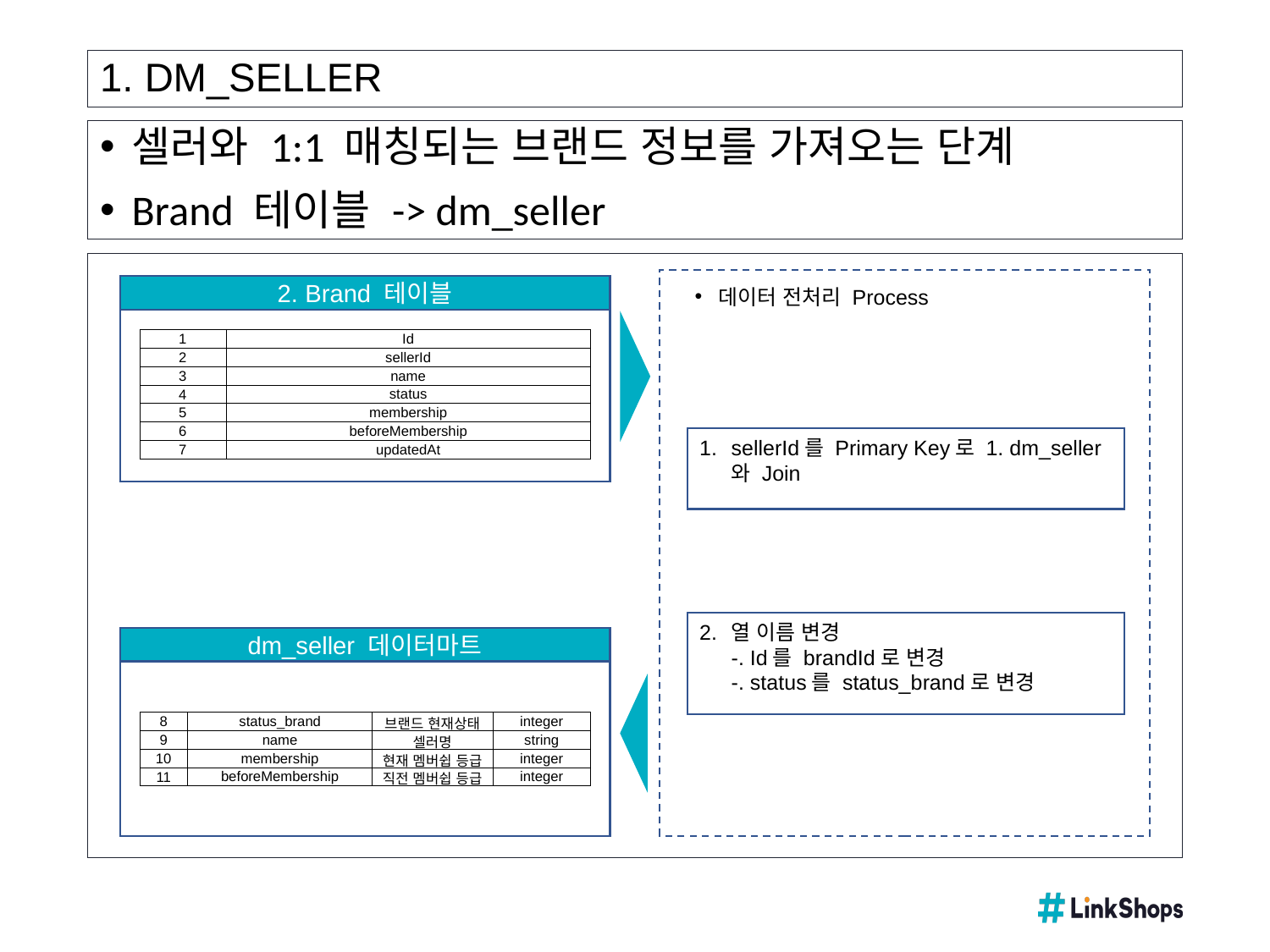

# 1. DM_SELLER
셀러와 1:1 매칭되는 브랜드 정보를 가져오는 단계
Brand 테이블 -> dm_seller

2. Brand 테이블
데이터 전처리 Process

| 1 | Id |
| --- | --- |
| 2 | sellerId |
| 3 | name |
| 4 | status |
| 5 | membership |
| 6 | beforeMembership |
| 7 | updatedAt |

sellerId를 Primary Key로 1. dm_seller와 Join
열 이름 변경
-. Id를 brandId로 변경
-. status를 status_brand로 변경
dm_seller 데이터마트

| 8 | status\_brand | 브랜드 현재상태 | integer |
| --- | --- | --- | --- |
| 9 | name | 셀러명 | string |
| 10 | membership | 현재 멤버쉽 등급 | integer |
| 11 | beforeMembership | 직전 멤버쉽 등급 | integer |